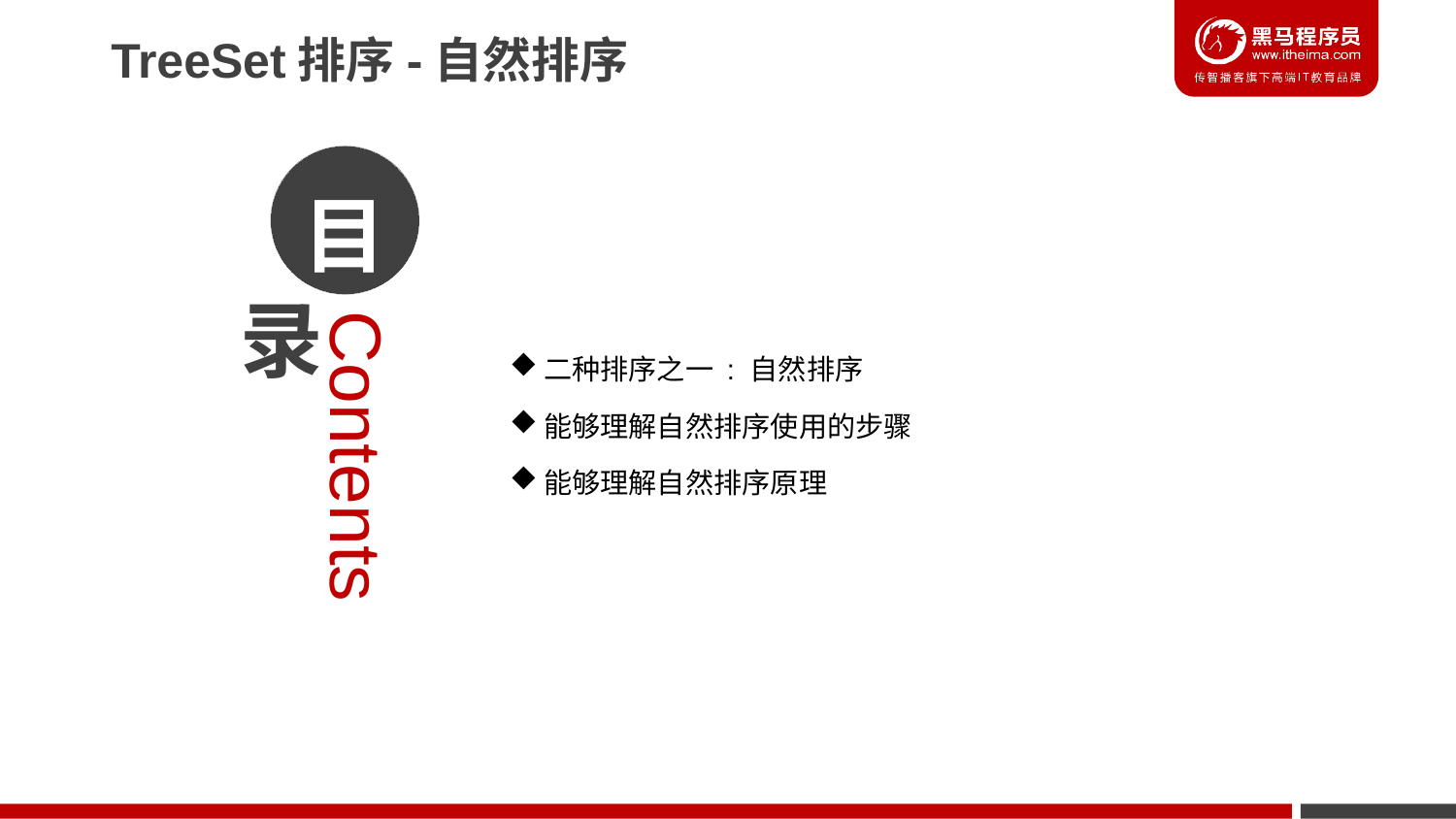

# TreeSet排序-自然排序
二种排序之一 : 自然排序
能够理解自然排序使用的步骤
能够理解自然排序原理